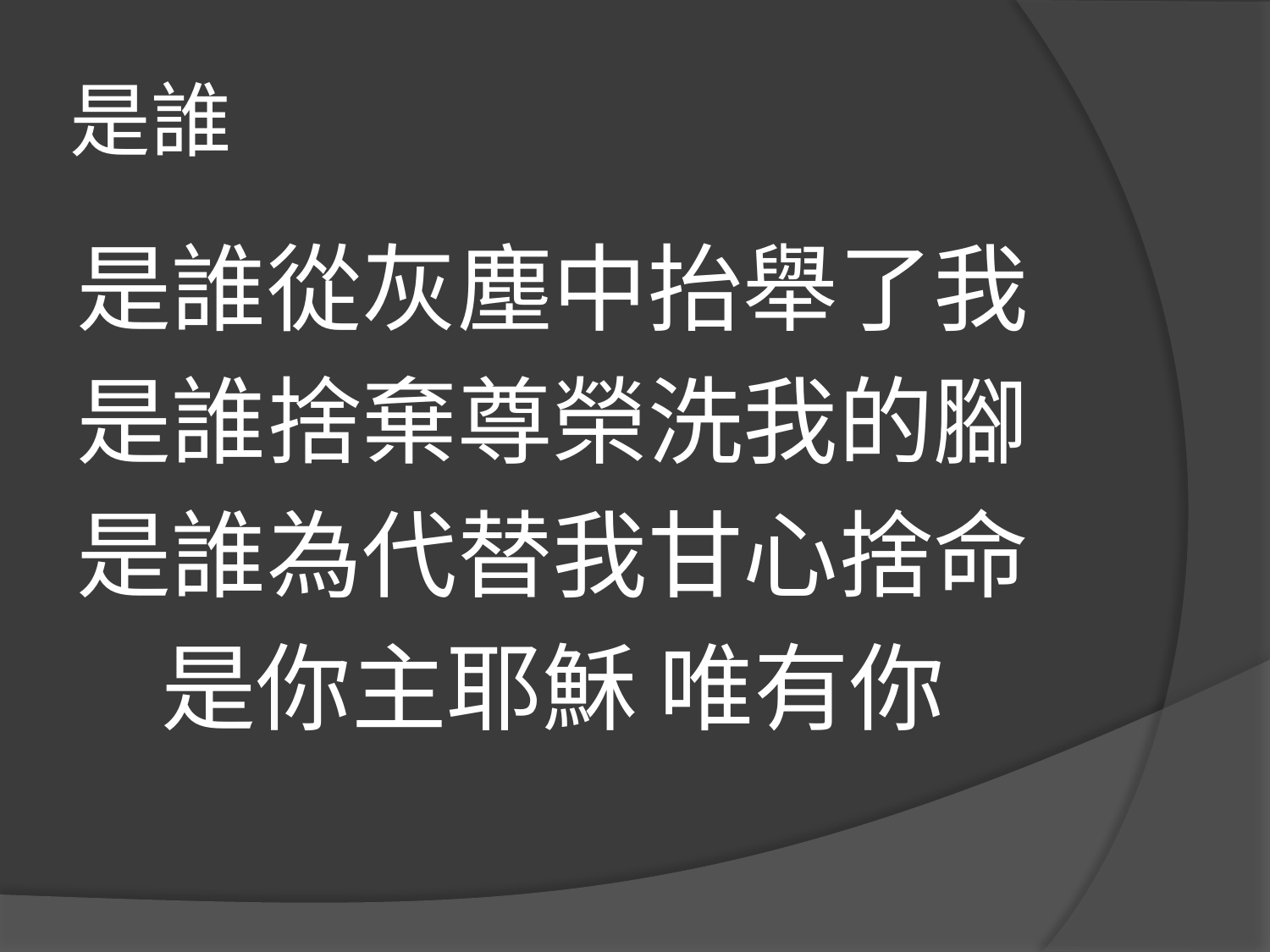

# 是誰
是誰從灰塵中抬舉了我
是誰捨棄尊榮洗我的腳
是誰為代替我甘心捨命
是你主耶穌 唯有你